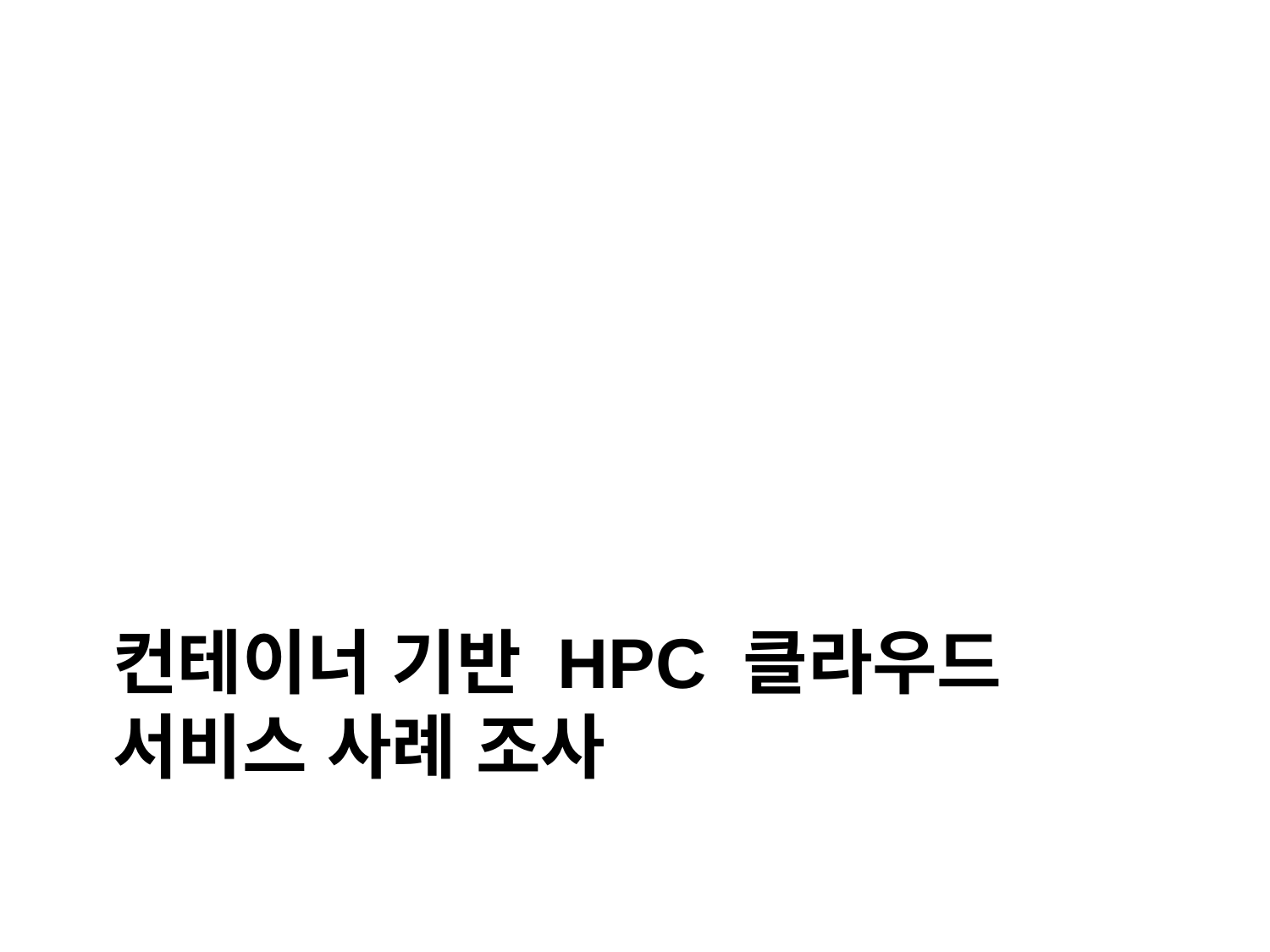

# 컨테이너 기반 HPC 클라우드 서비스 사례 조사